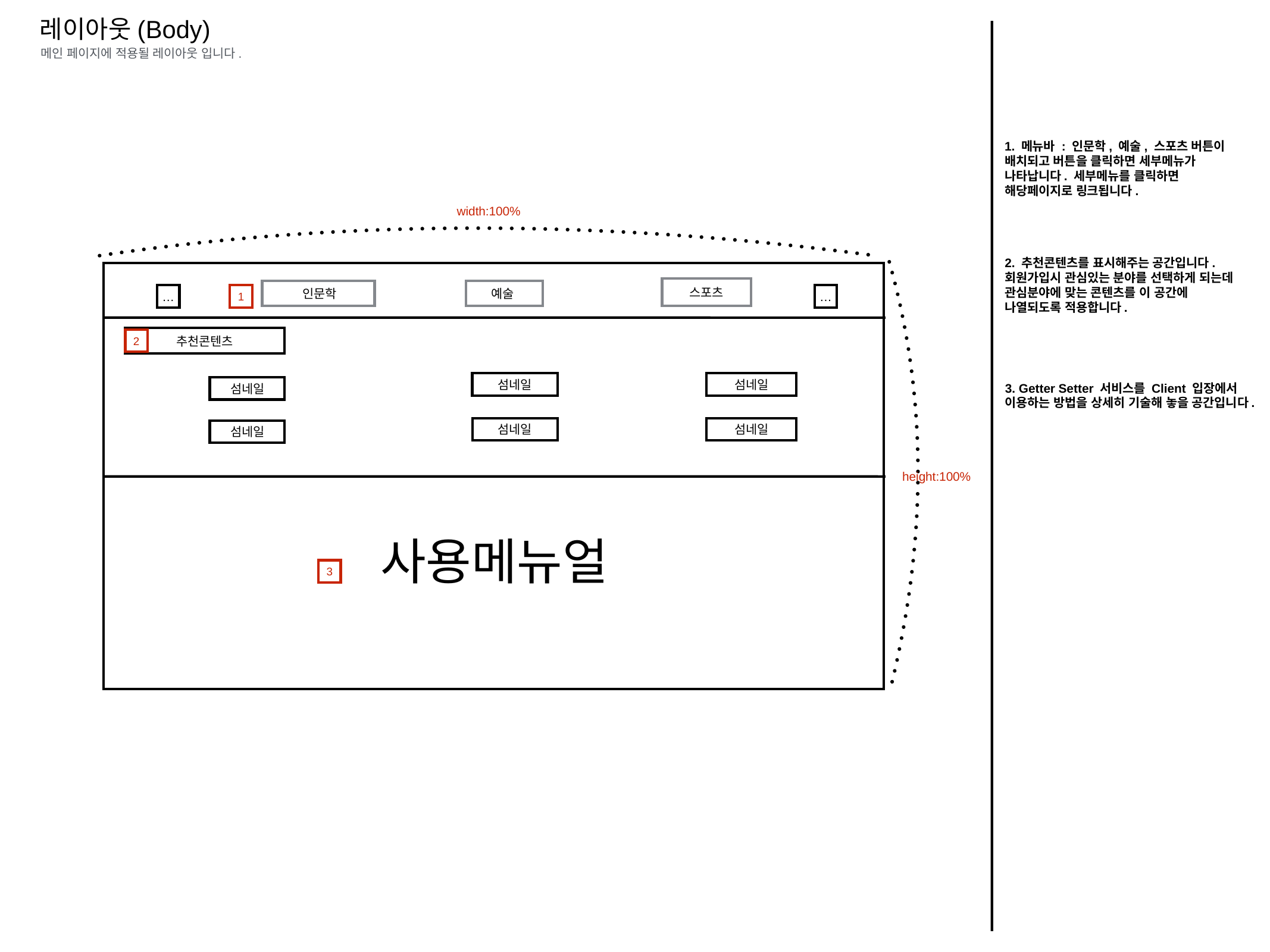

레이아웃(Body)

메인 페이지에 적용될 레이아웃 입니다.
1. 메뉴바 : 인문학, 예술, 스포츠 버튼이 배치되고 버튼을 클릭하면 세부메뉴가 나타납니다. 세부메뉴를 클릭하면
해당페이지로 링크됩니다.
width:100%

2. 추천콘텐츠를 표시해주는 공간입니다. 회원가입시 관심있는 분야를 선택하게 되는데 관심분야에 맞는 콘텐츠를 이 공간에
나열되도록 적용합니다.

스포츠
 인문학
예술
1
…
…

추천콘텐츠
2
3. Getter Setter 서비스를 Client 입장에서 이용하는 방법을 상세히 기술해 놓을 공간입니다.
섬네일
섬네일
섬네일
섬네일
섬네일
섬네일
height:100%

사용메뉴얼
3